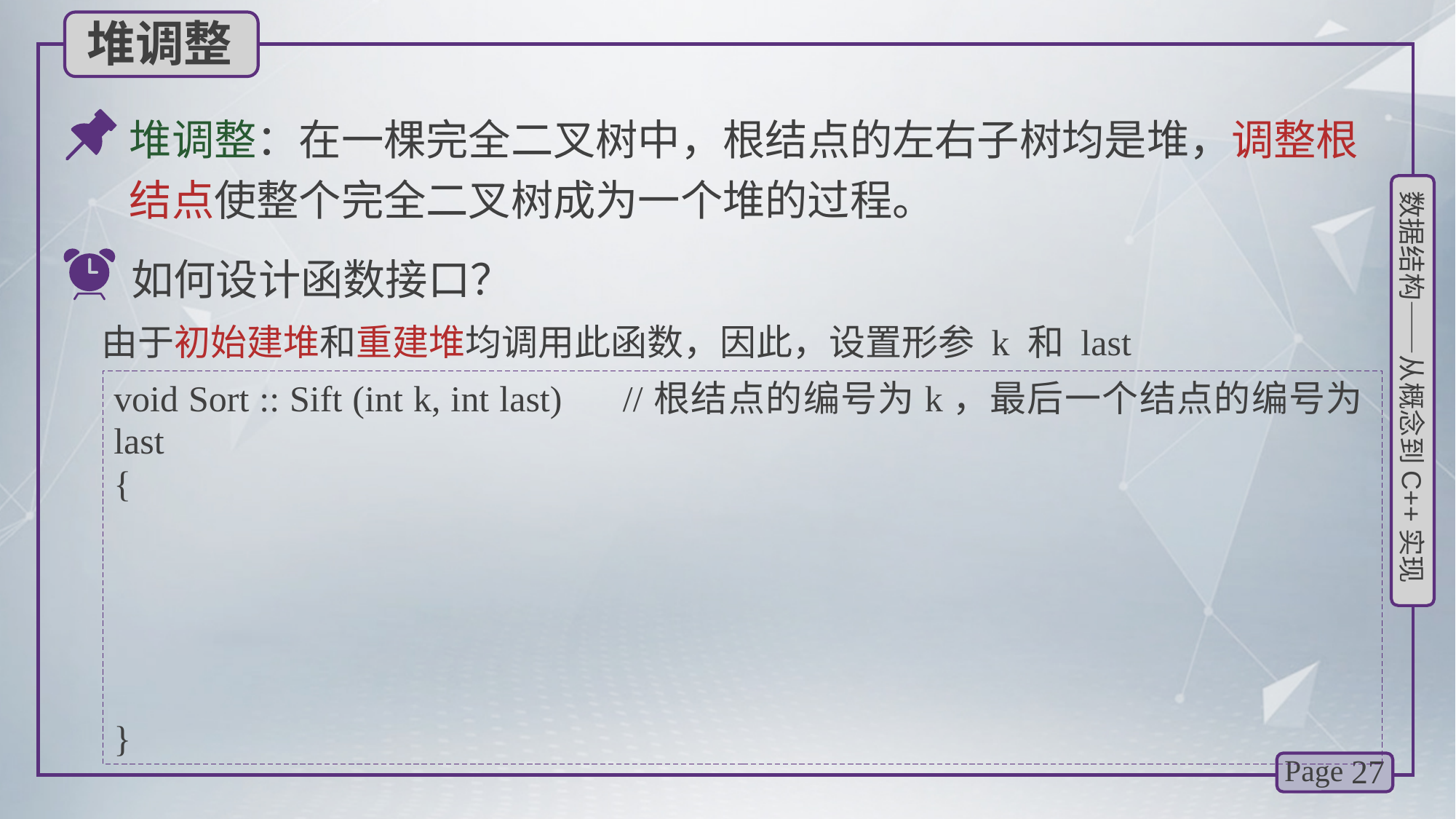

堆调整

堆调整：在一棵完全二叉树中，根结点的左右子树均是堆，调整根结点使整个完全二叉树成为一个堆的过程。

如何设计函数接口？

由于初始建堆和重建堆均调用此函数，因此，设置形参 k 和 last
void Sort :: Sift (int k, int last)      //根结点的编号为k，最后一个结点的编号为last
{

}